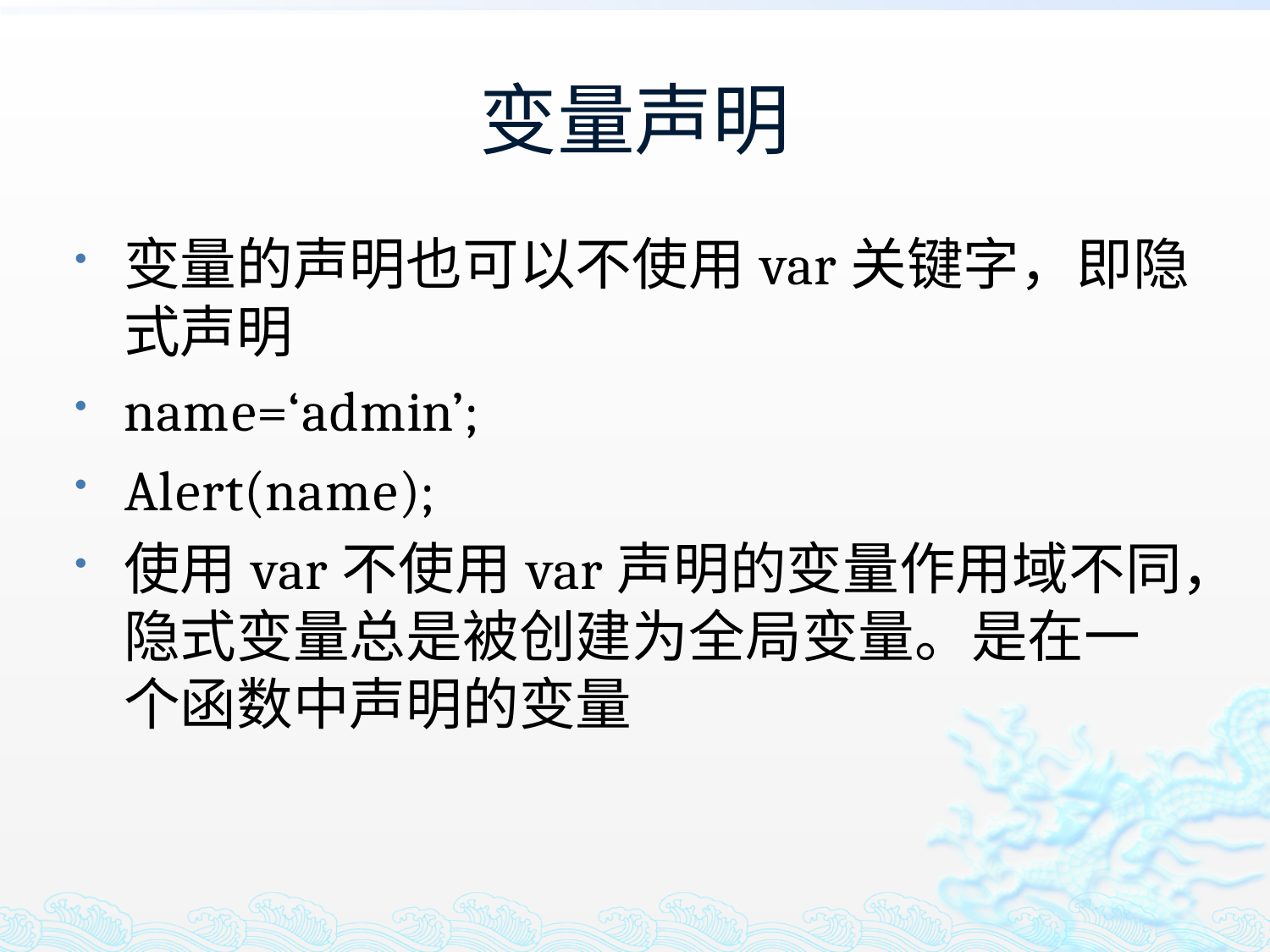

# 变量声明
变量的声明也可以不使用var关键字，即隐式声明
name=‘admin’;
Alert(name);
使用var不使用var声明的变量作用域不同，隐式变量总是被创建为全局变量。是在一个函数中声明的变量